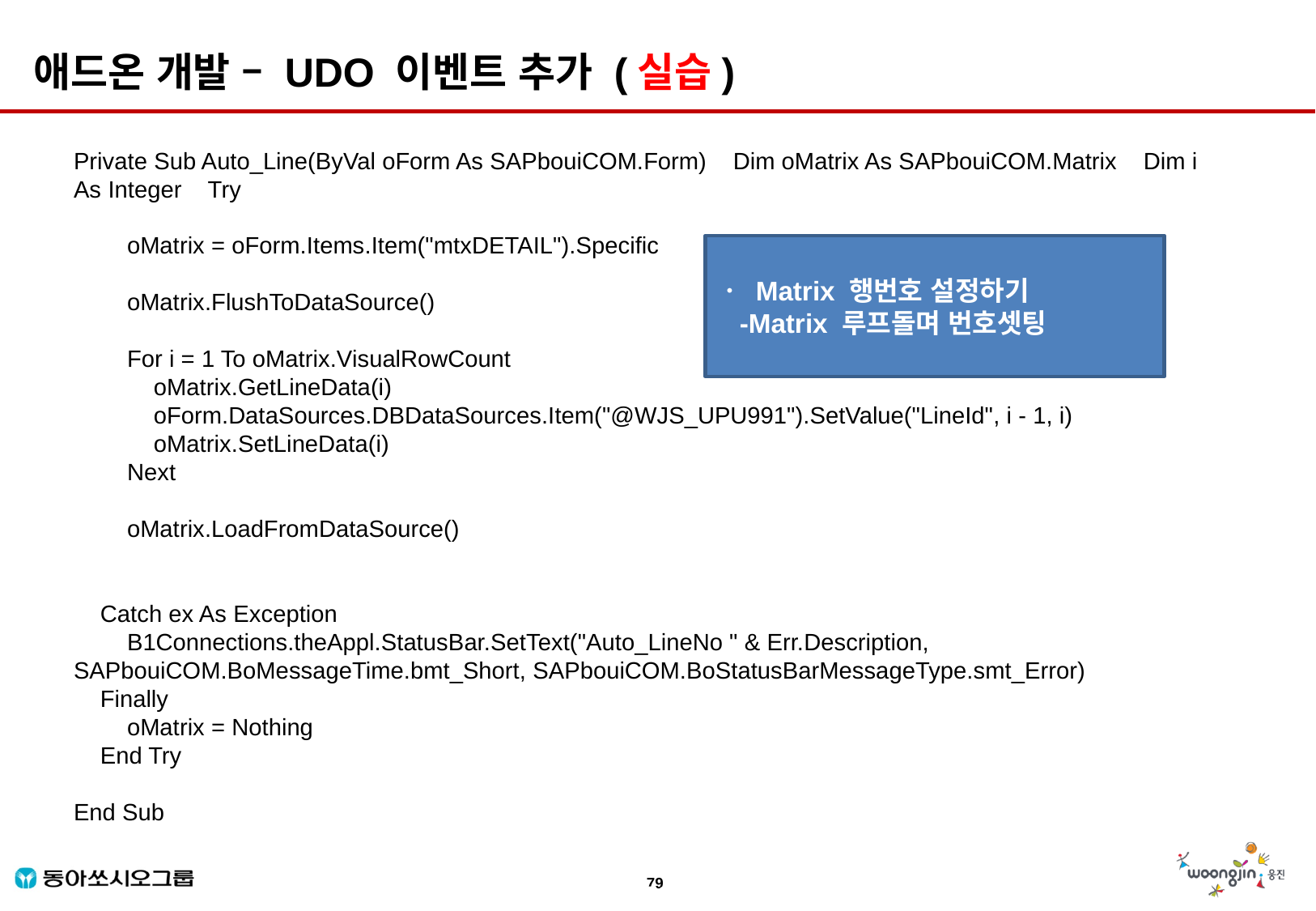

애드온 개발 – UDO 이벤트 추가 (실습)
Private Sub Auto_Line(ByVal oForm As SAPbouiCOM.Form)    Dim oMatrix As SAPbouiCOM.Matrix    Dim i As Integer    Try

        oMatrix = oForm.Items.Item("mtxDETAIL").Specific

        oMatrix.FlushToDataSource()

        For i = 1 To oMatrix.VisualRowCount
            oMatrix.GetLineData(i)
            oForm.DataSources.DBDataSources.Item("@WJS_UPU991").SetValue("LineId", i - 1, i)
            oMatrix.SetLineData(i)
        Next

        oMatrix.LoadFromDataSource()

    Catch ex As Exception
        B1Connections.theAppl.StatusBar.SetText("Auto_LineNo " & Err.Description, SAPbouiCOM.BoMessageTime.bmt_Short, SAPbouiCOM.BoStatusBarMessageType.smt_Error)
    Finally
        oMatrix = Nothing
    End Try

End Sub

ㆍ Matrix 행번호 설정하기
   -Matrix 루프돌며 번호셋팅